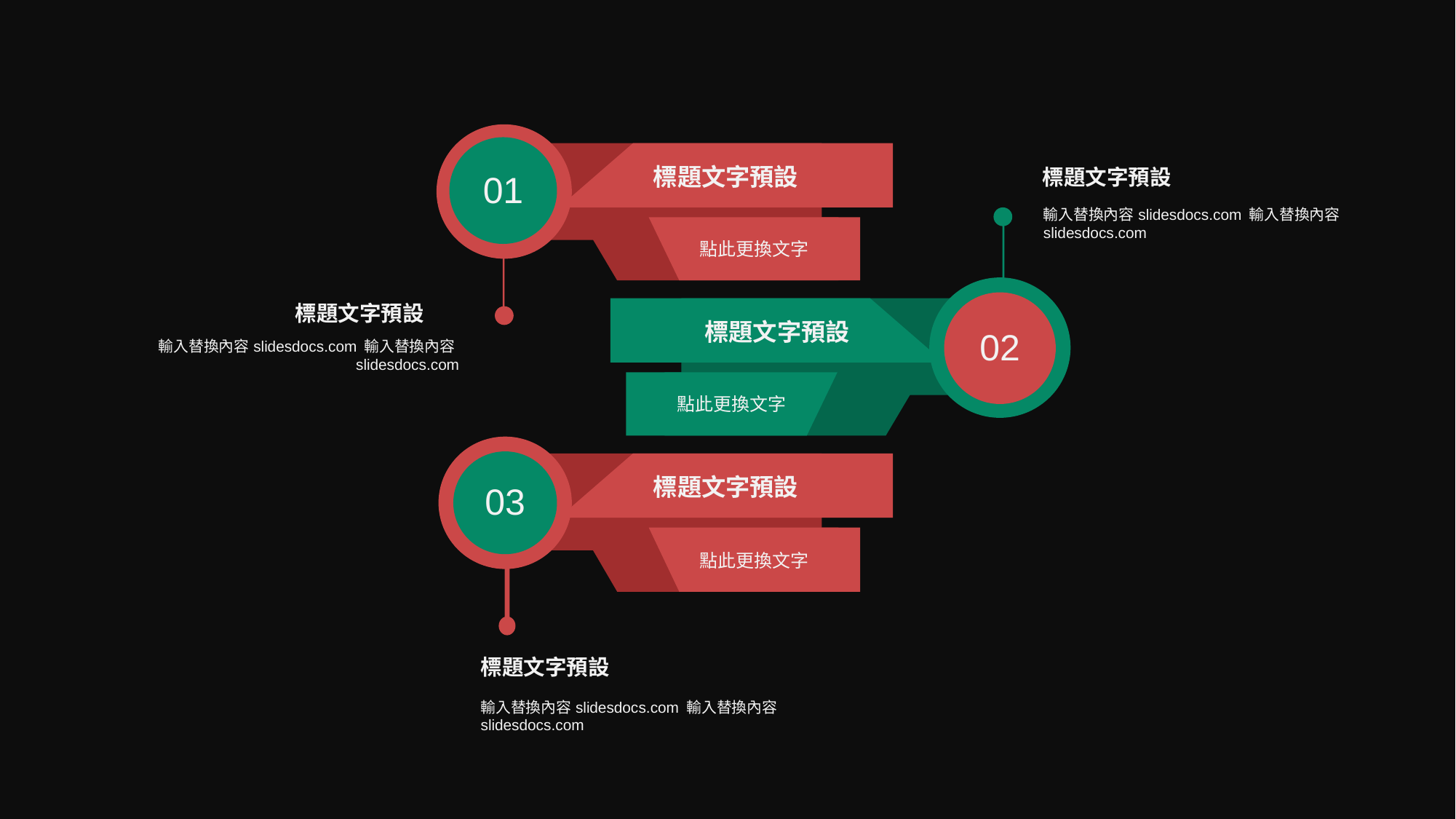

01

標題文字預設

點此更換文字

02
標題文字預設

點此更換文字

03

標題文字預設

點此更換文字

標題文字預設
輸入替換內容slidesdocs.com 輸入替換內容slidesdocs.com
標題文字預設
輸入替換內容slidesdocs.com 輸入替換內容slidesdocs.com
標題文字預設
輸入替換內容slidesdocs.com 輸入替換內容slidesdocs.com